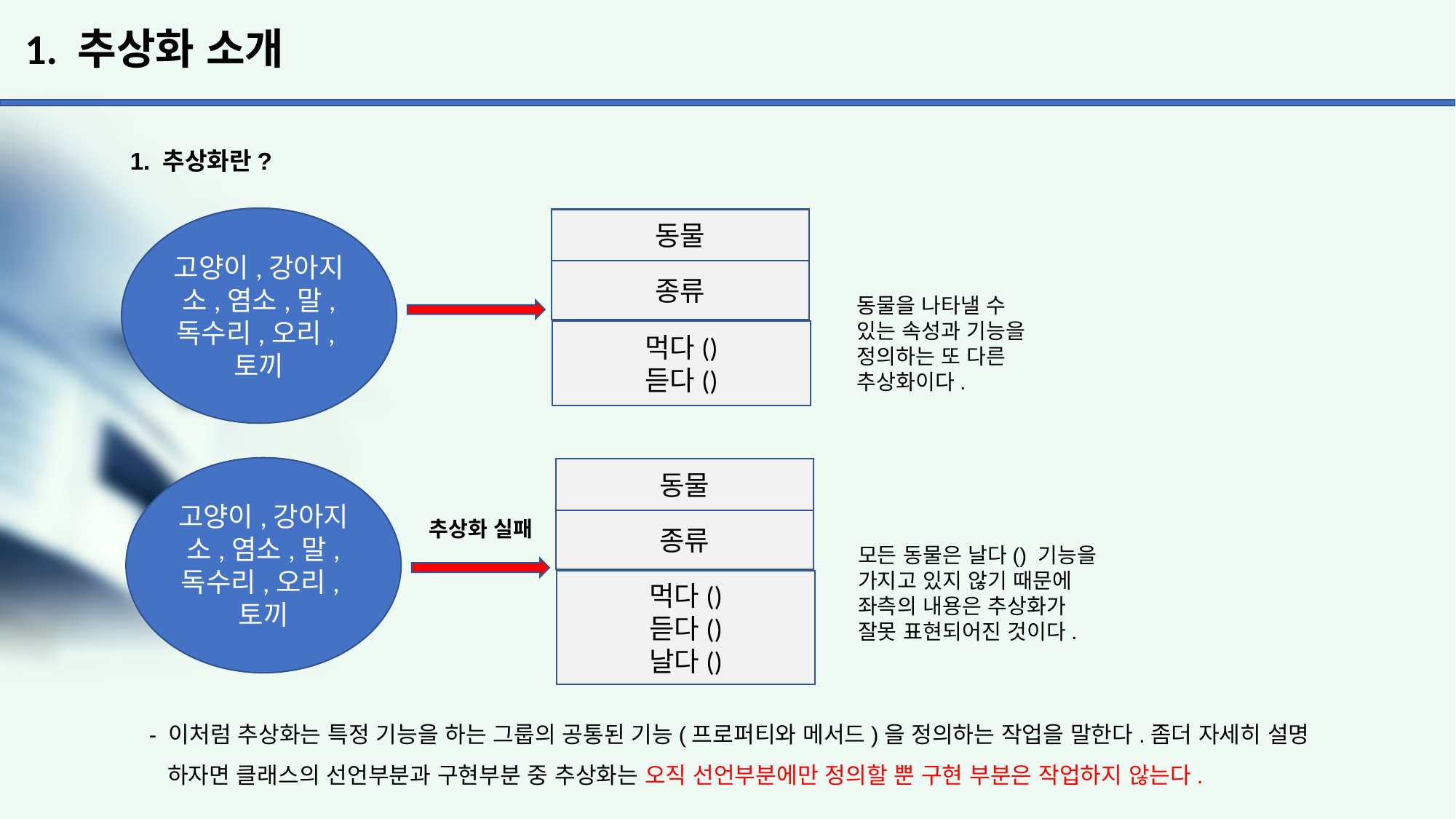

# 1. 추상화 소개
1. 추상화란?

   - 이처럼 추상화는 특정 기능을 하는 그룹의 공통된 기능(프로퍼티와 메서드)을 정의하는 작업을 말한다.좀더 자세히 설명
     하자면 클래스의 선언부분과 구현부분 중 추상화는 오직 선언부분에만 정의할 뿐 구현 부분은 작업하지 않는다.
고양이,강아지
소,염소,말,
독수리,오리,토끼
동물
종류
동물을 나타낼 수
있는 속성과 기능을
정의하는 또 다른
추상화이다.

먹다()
듣다()
고양이,강아지
소,염소,말,
독수리,오리,토끼
동물
추상화 실패
종류
모든 동물은 날다() 기능을
가지고 있지 않기 때문에
좌측의 내용은 추상화가
잘못 표현되어진 것이다.

먹다()
듣다()
날다()